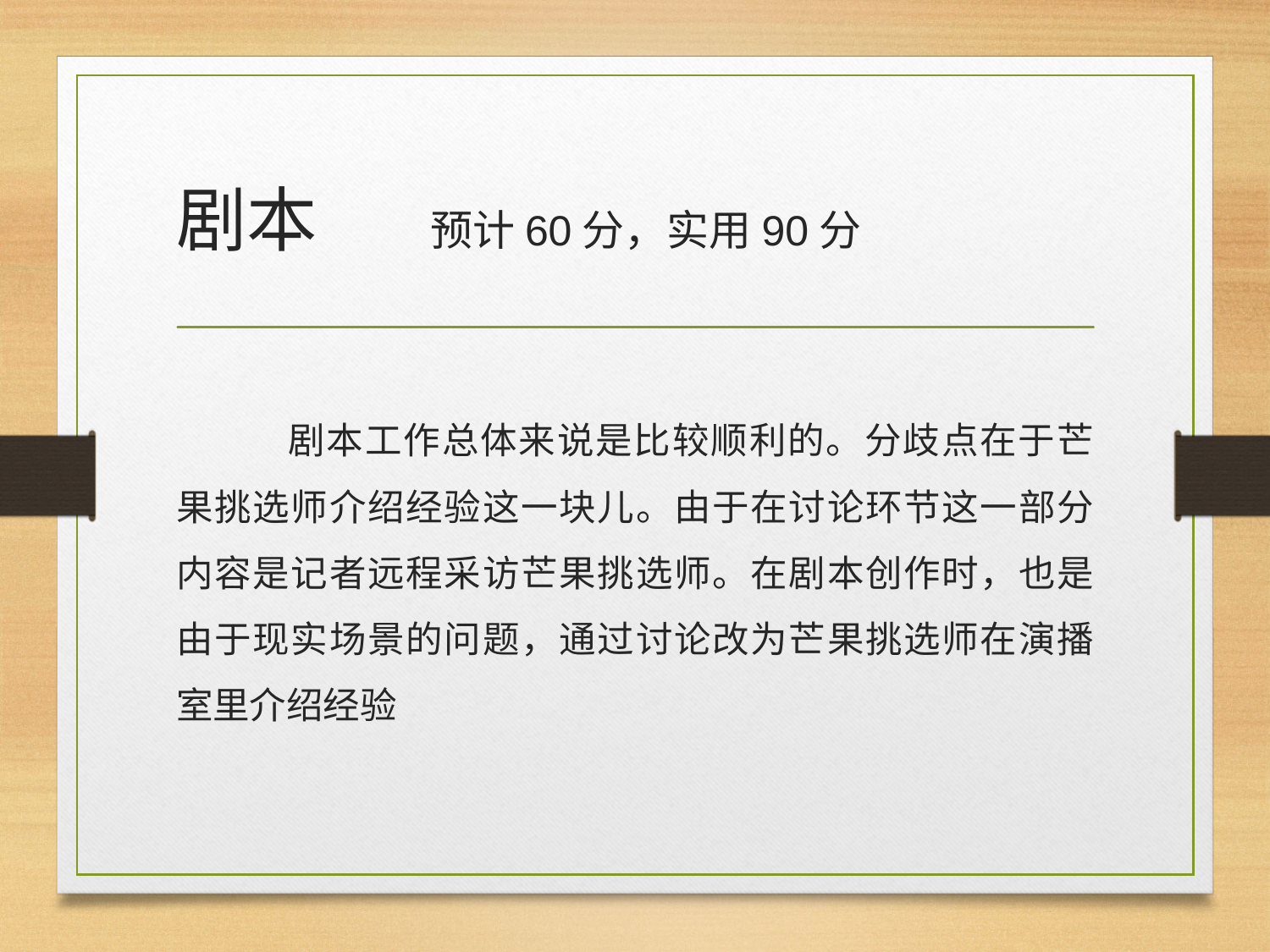

# 剧本	预计60分，实用90分
	剧本工作总体来说是比较顺利的。分歧点在于芒果挑选师介绍经验这一块儿。由于在讨论环节这一部分内容是记者远程采访芒果挑选师。在剧本创作时，也是由于现实场景的问题，通过讨论改为芒果挑选师在演播室里介绍经验